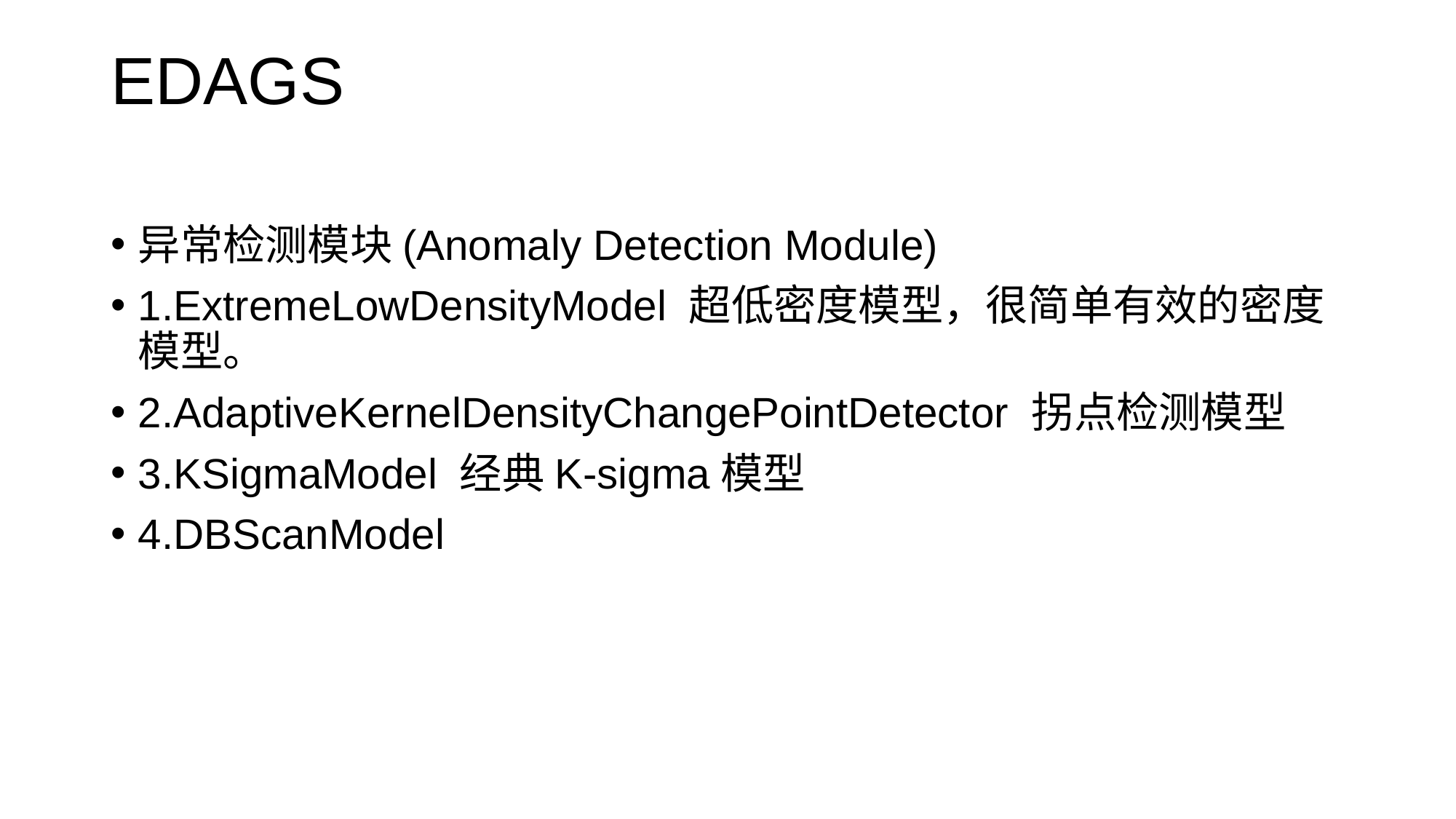

# EDAGS
异常检测模块(Anomaly Detection Module)
1.ExtremeLowDensityModel 超低密度模型，很简单有效的密度模型。
2.AdaptiveKernelDensityChangePointDetector 拐点检测模型
3.KSigmaModel 经典K-sigma模型
4.DBScanModel